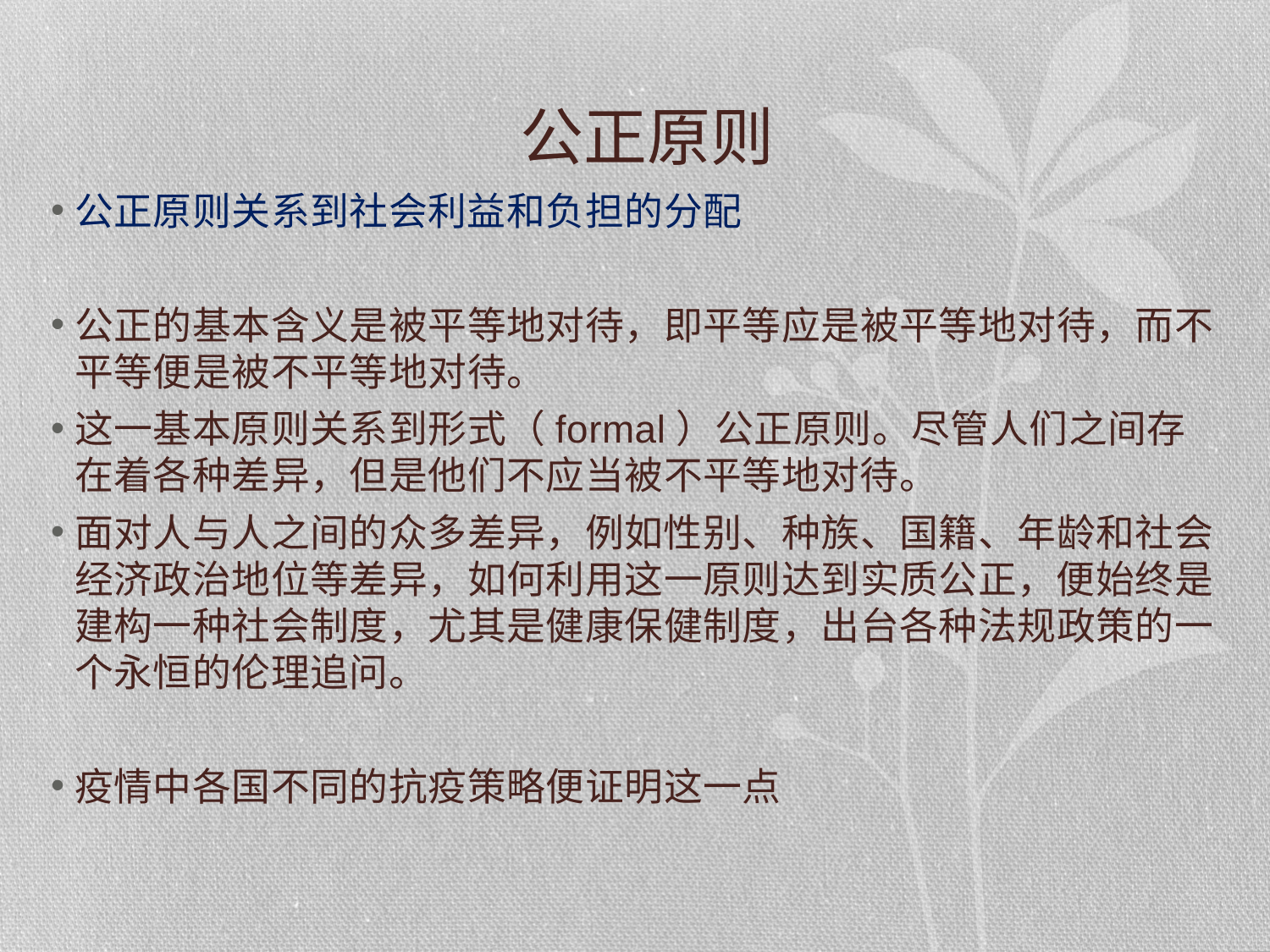

# 公正原则
公正原则关系到社会利益和负担的分配

公正的基本含义是被平等地对待，即平等应是被平等地对待，而不平等便是被不平等地对待。
这一基本原则关系到形式（formal）公正原则。尽管人们之间存在着各种差异，但是他们不应当被不平等地对待。
面对人与人之间的众多差异，例如性别、种族、国籍、年龄和社会经济政治地位等差异，如何利用这一原则达到实质公正，便始终是建构一种社会制度，尤其是健康保健制度，出台各种法规政策的一个永恒的伦理追问。

疫情中各国不同的抗疫策略便证明这一点